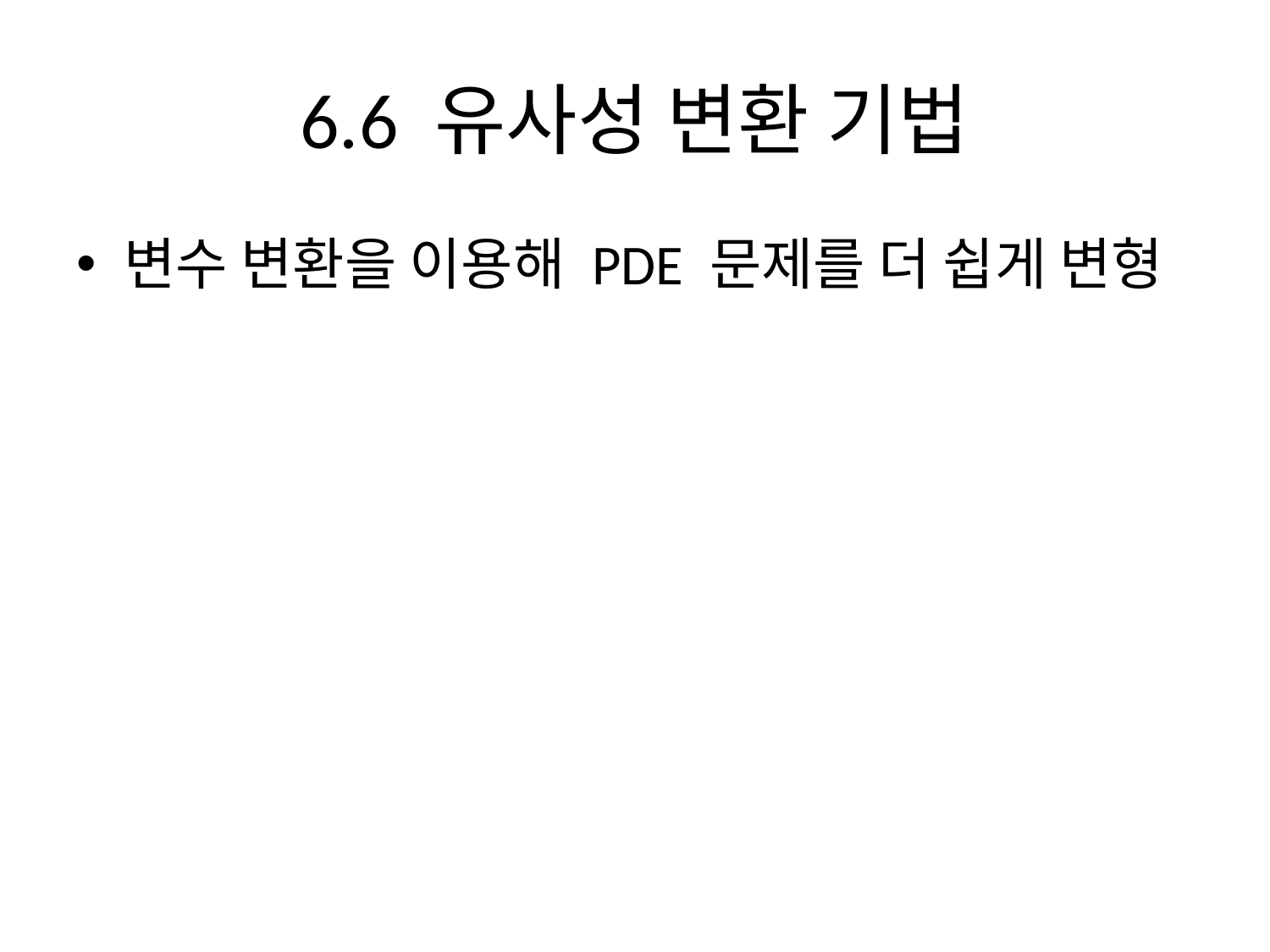

# 6.6 유사성 변환 기법
변수 변환을 이용해 PDE 문제를 더 쉽게 변형